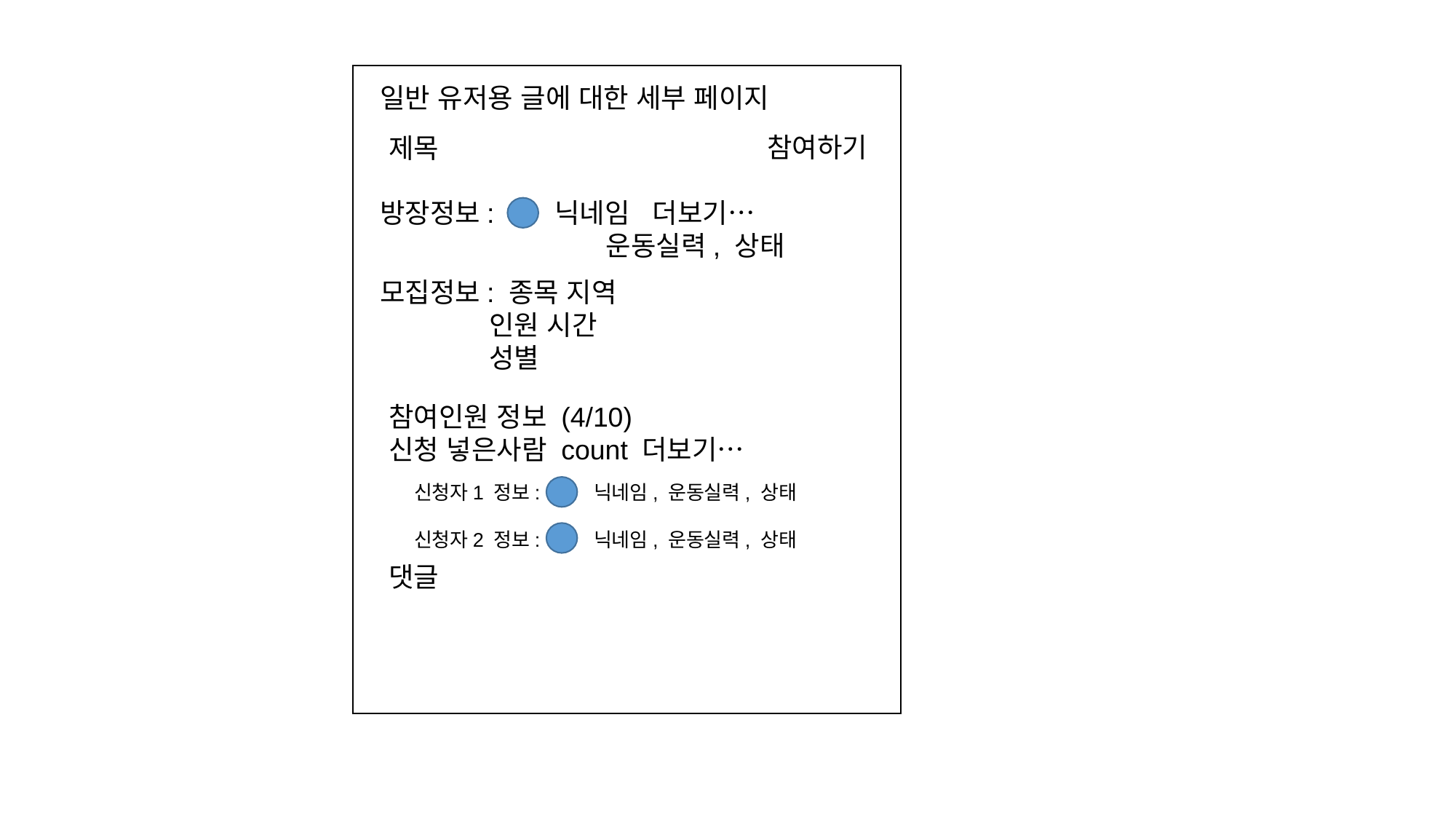

일반 유저용 글에 대한 세부 페이지
참여하기
제목
방장정보:       닉네임   더보기…
		 운동실력, 상태

모집정보: 종목 지역
	인원 시간
	성별
참여인원 정보 (4/10)
신청 넣은사람 count 더보기…
신청자1 정보:         닉네임, 운동실력, 상태

신청자2 정보:         닉네임, 운동실력, 상태

댓글